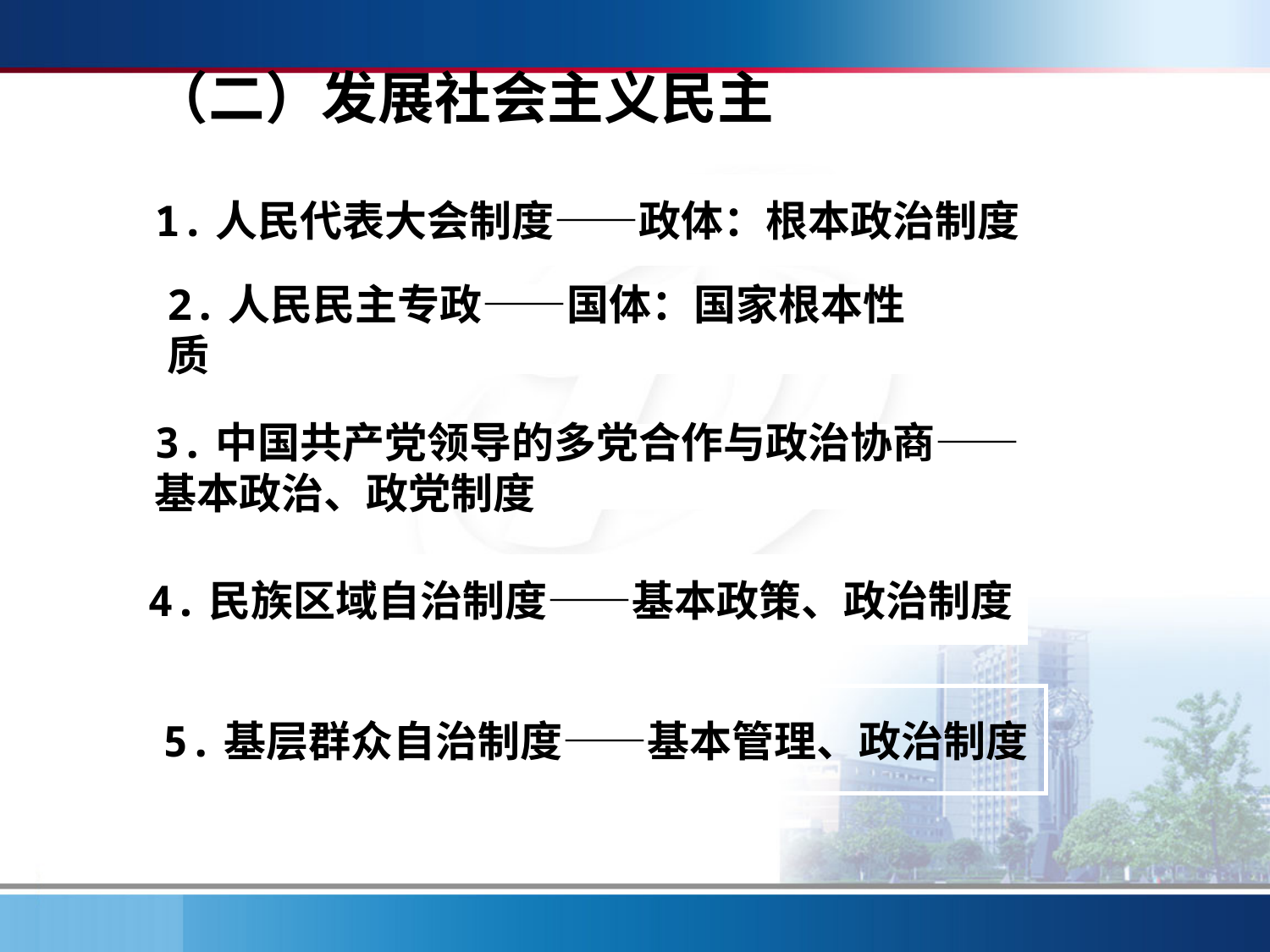

（二）发展社会主义民主
1.人民代表大会制度——政体：根本政治制度
2.人民民主专政——国体：国家根本性质
3.中国共产党领导的多党合作与政治协商——基本政治、政党制度
4.民族区域自治制度——基本政策、政治制度
5.基层群众自治制度——基本管理、政治制度